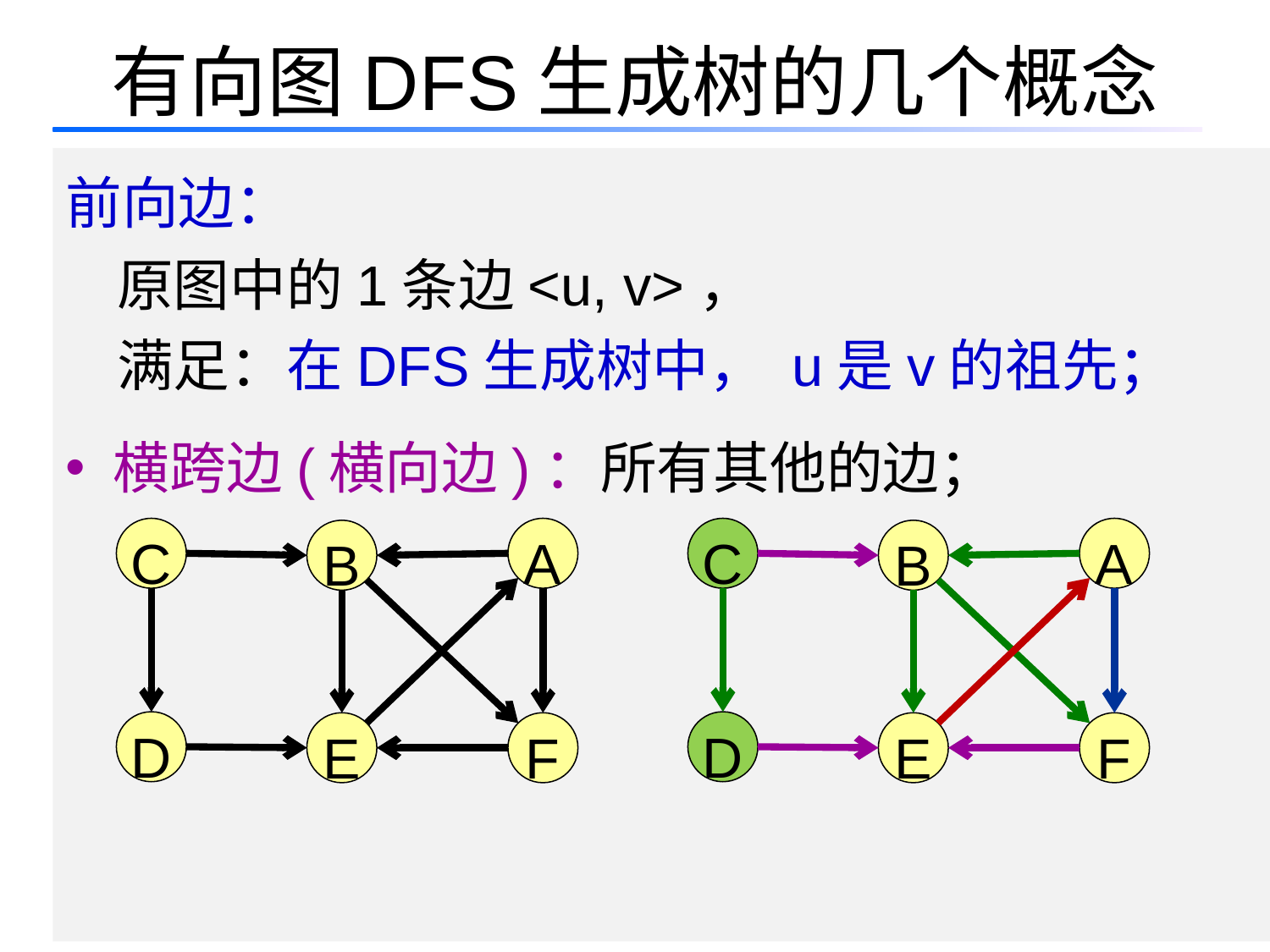

# 有向图DFS生成树的几个概念

前向边：
   原图中的1条边<u, v>，
   满足：在DFS生成树中， u是v的祖先；
横跨边(横向边)：所有其他的边；
C
A
C
A
B
B
D
D
E
F
E
F